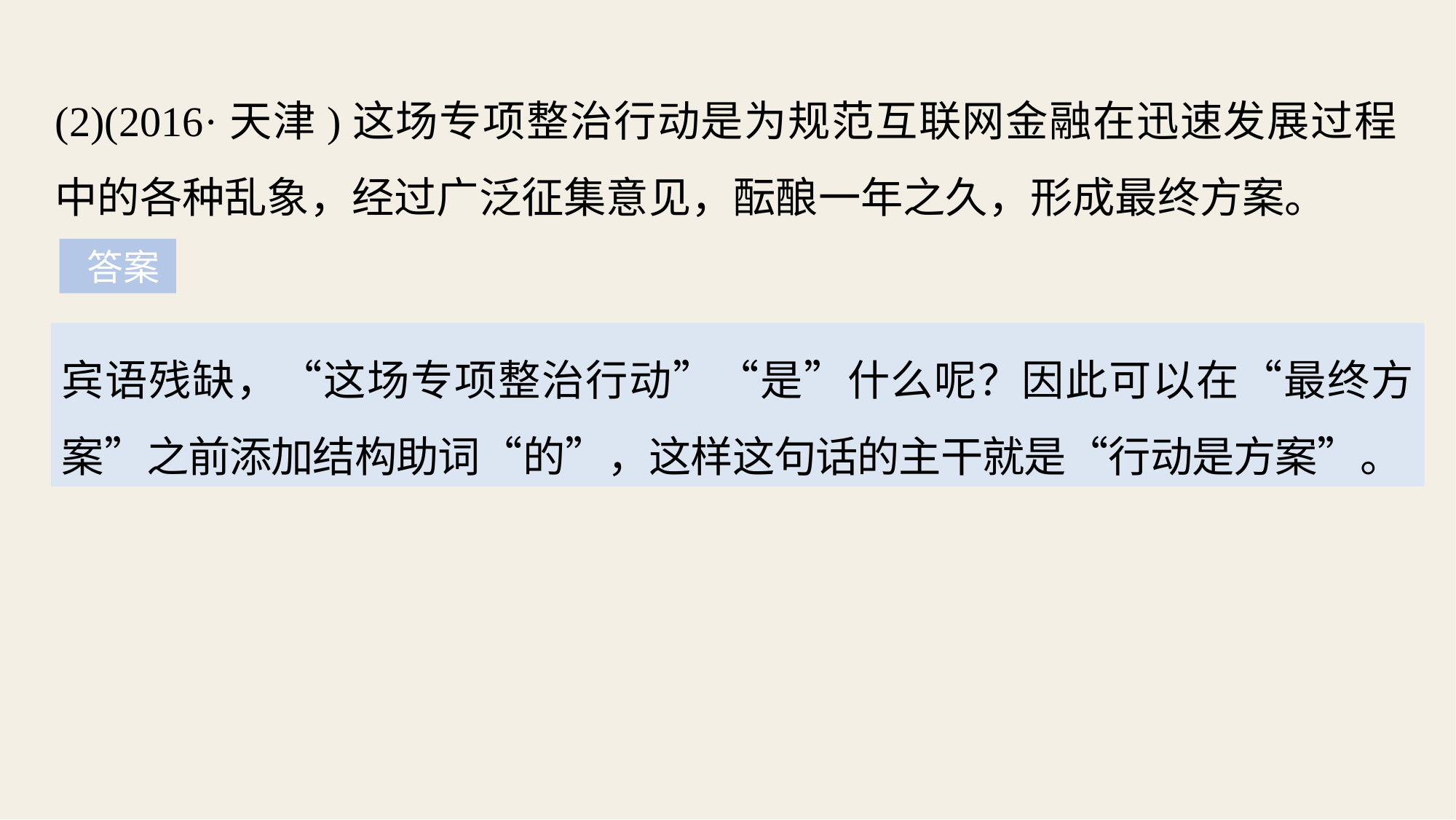

(2)(2016·天津)这场专项整治行动是为规范互联网金融在迅速发展过程中的各种乱象，经过广泛征集意见，酝酿一年之久，形成最终方案。
 答案
宾语残缺，“这场专项整治行动”“是”什么呢？因此可以在“最终方案”之前添加结构助词“的”，这样这句话的主干就是“行动是方案”。